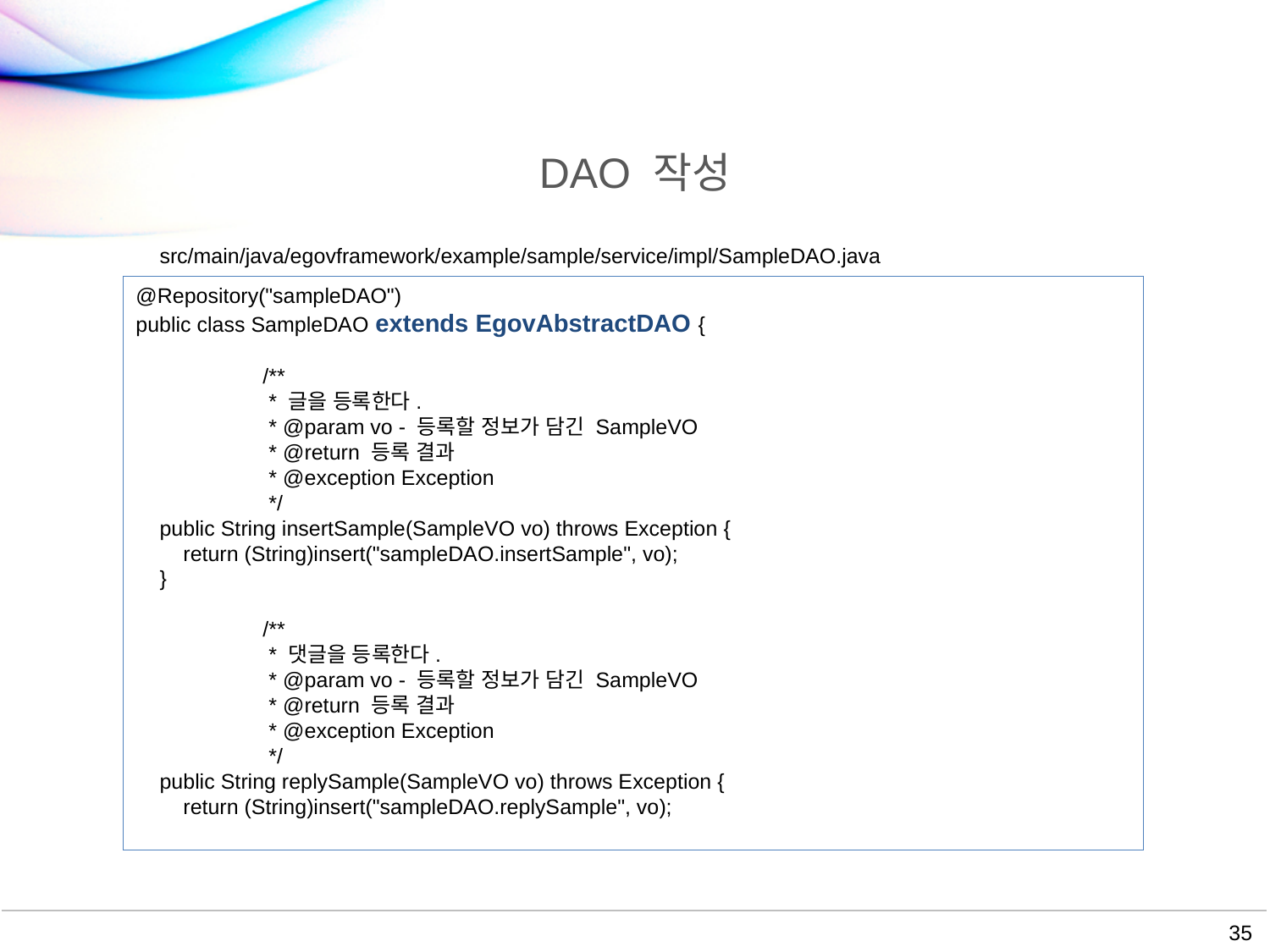

# DAO 작성
src/main/java/egovframework/example/sample/service/impl/SampleDAO.java
@Repository("sampleDAO")
public class SampleDAO extends EgovAbstractDAO {

	/**
	 * 글을 등록한다.
	 * @param vo - 등록할 정보가 담긴 SampleVO
	 * @return 등록 결과
	 * @exception Exception
	 */
    public String insertSample(SampleVO vo) throws Exception {
        return (String)insert("sampleDAO.insertSample", vo);
    }

	/**
	 * 댓글을 등록한다.
	 * @param vo - 등록할 정보가 담긴 SampleVO
	 * @return 등록 결과
	 * @exception Exception
	 */
    public String replySample(SampleVO vo) throws Exception {
        return (String)insert("sampleDAO.replySample", vo);

35